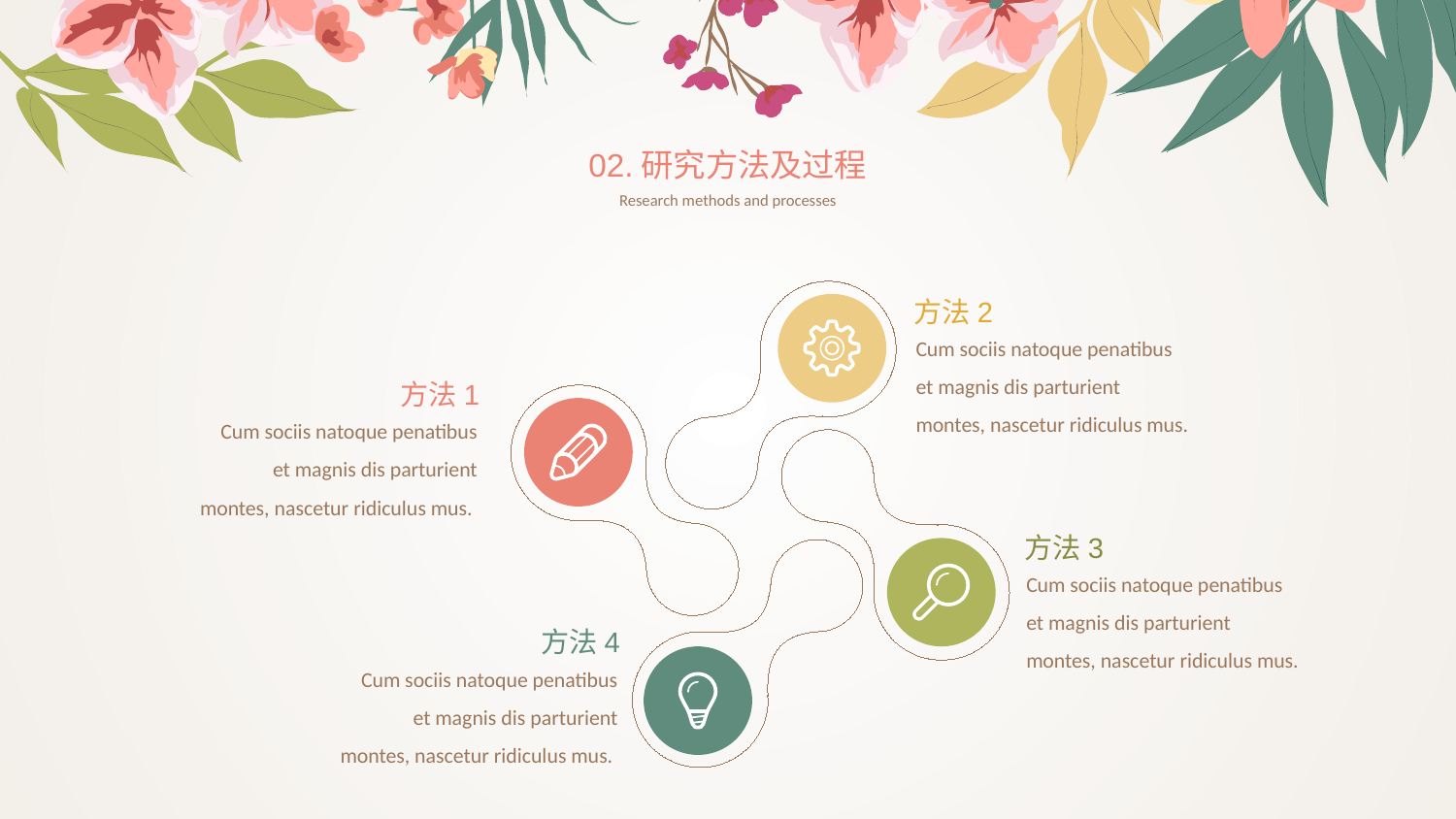

02.研究方法及过程
Research methods and processes

方法2

Cum sociis natoque penatibus et magnis dis parturient montes, nascetur ridiculus mus.

方法1

Cum sociis natoque penatibus et magnis dis parturient montes, nascetur ridiculus mus.

方法3

Cum sociis natoque penatibus et magnis dis parturient montes, nascetur ridiculus mus.

方法4
Cum sociis natoque penatibus et magnis dis parturient montes, nascetur ridiculus mus.